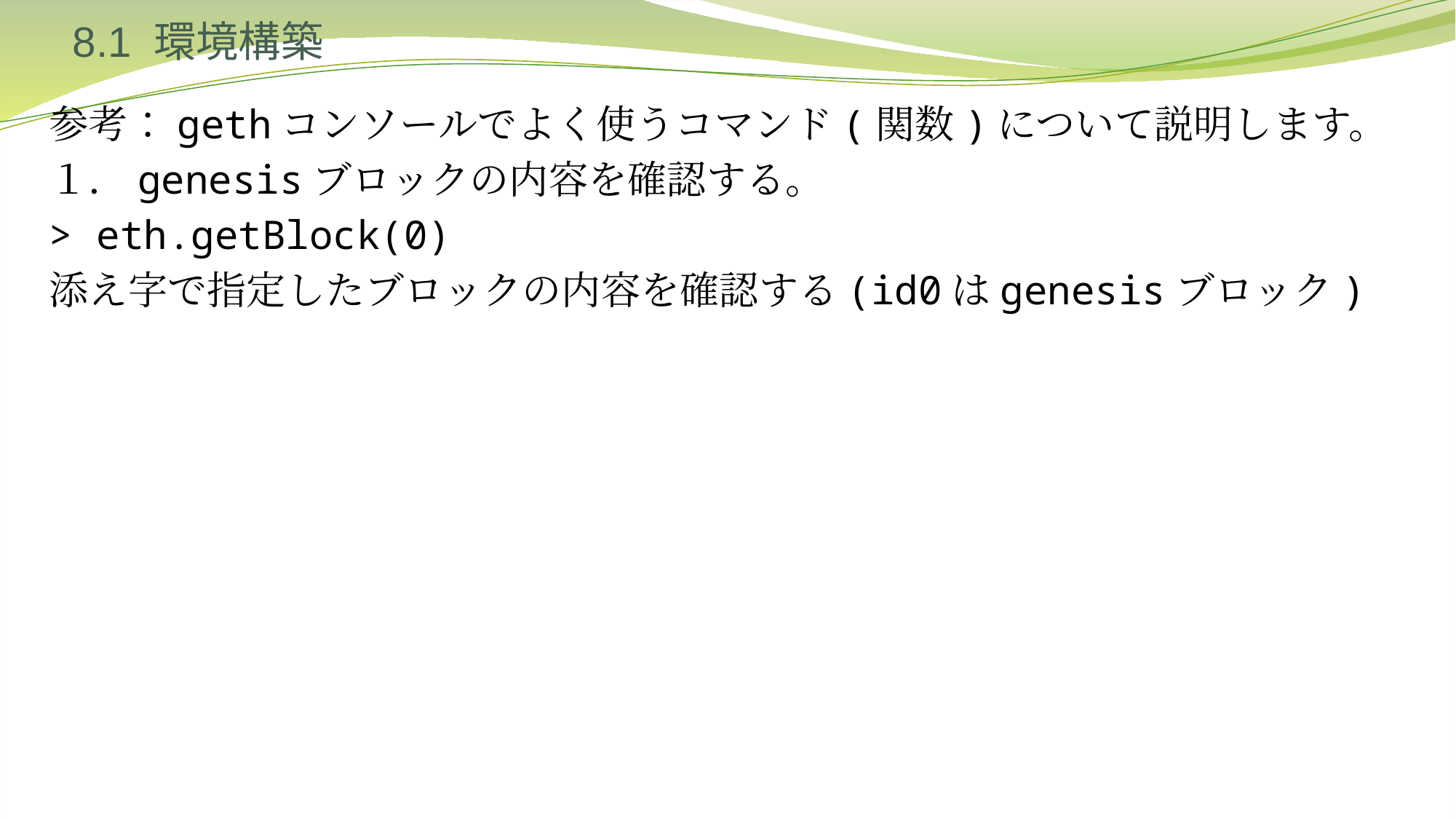

# 8.1 環境構築
参考：gethコンソールでよく使うコマンド(関数)について説明します。
１．genesisブロックの内容を確認する。
> eth.getBlock(0)
添え字で指定したブロックの内容を確認する(id0はgenesisブロック)